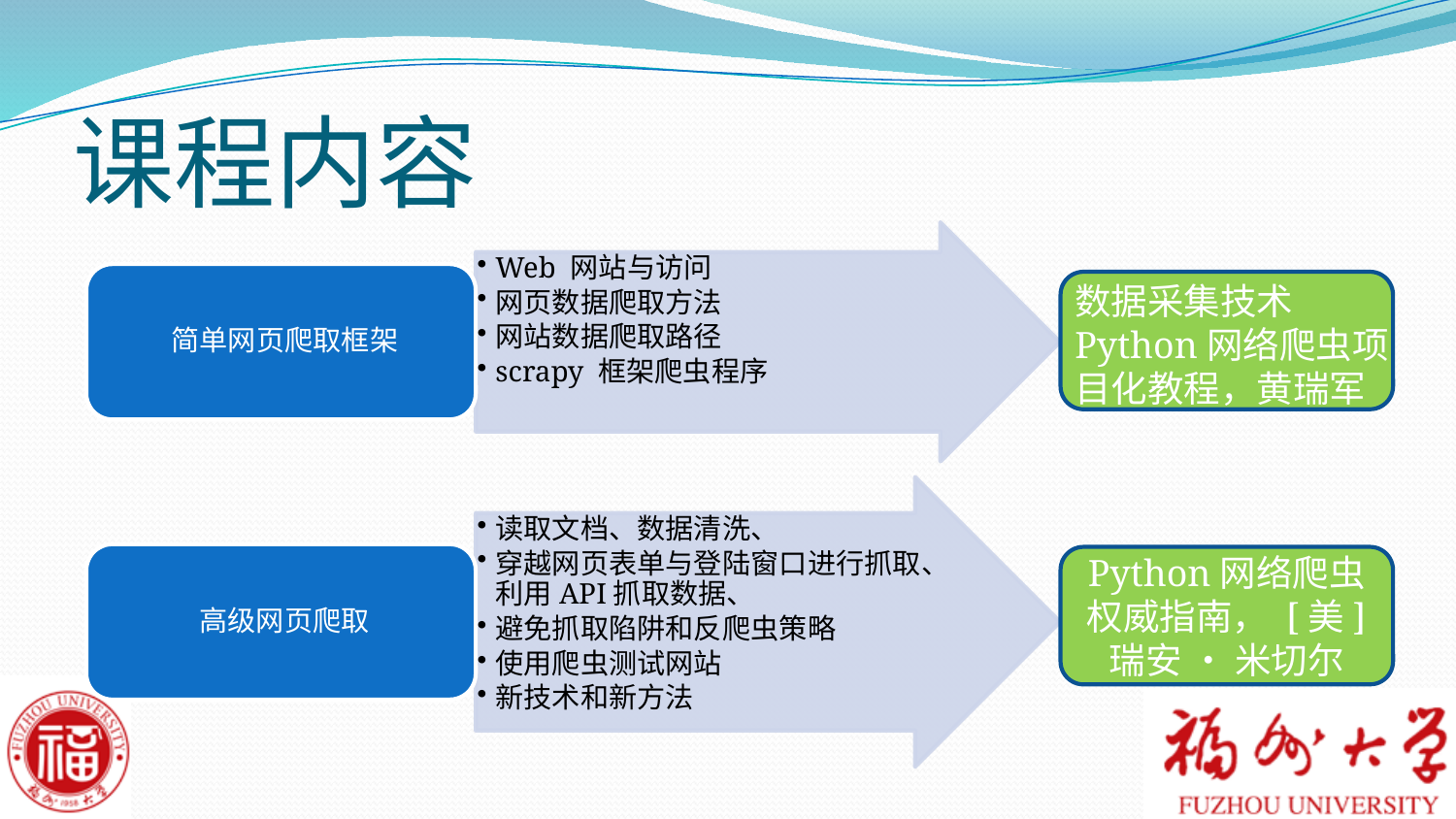

# 课程内容
Web 网站与访问
网页数据爬取方法
网站数据爬取路径
scrapy 框架爬虫程序
简单网页爬取框架
读取文档、数据清洗、
穿越网页表单与登陆窗口进行抓取、利用API抓取数据、
避免抓取陷阱和反爬虫策略
使用爬虫测试网站
新技术和新方法
高级网页爬取

数据采集技术Python网络爬虫项目化教程，黄瑞军
Python网络爬虫权威指南， [美] 瑞安 • 米切尔